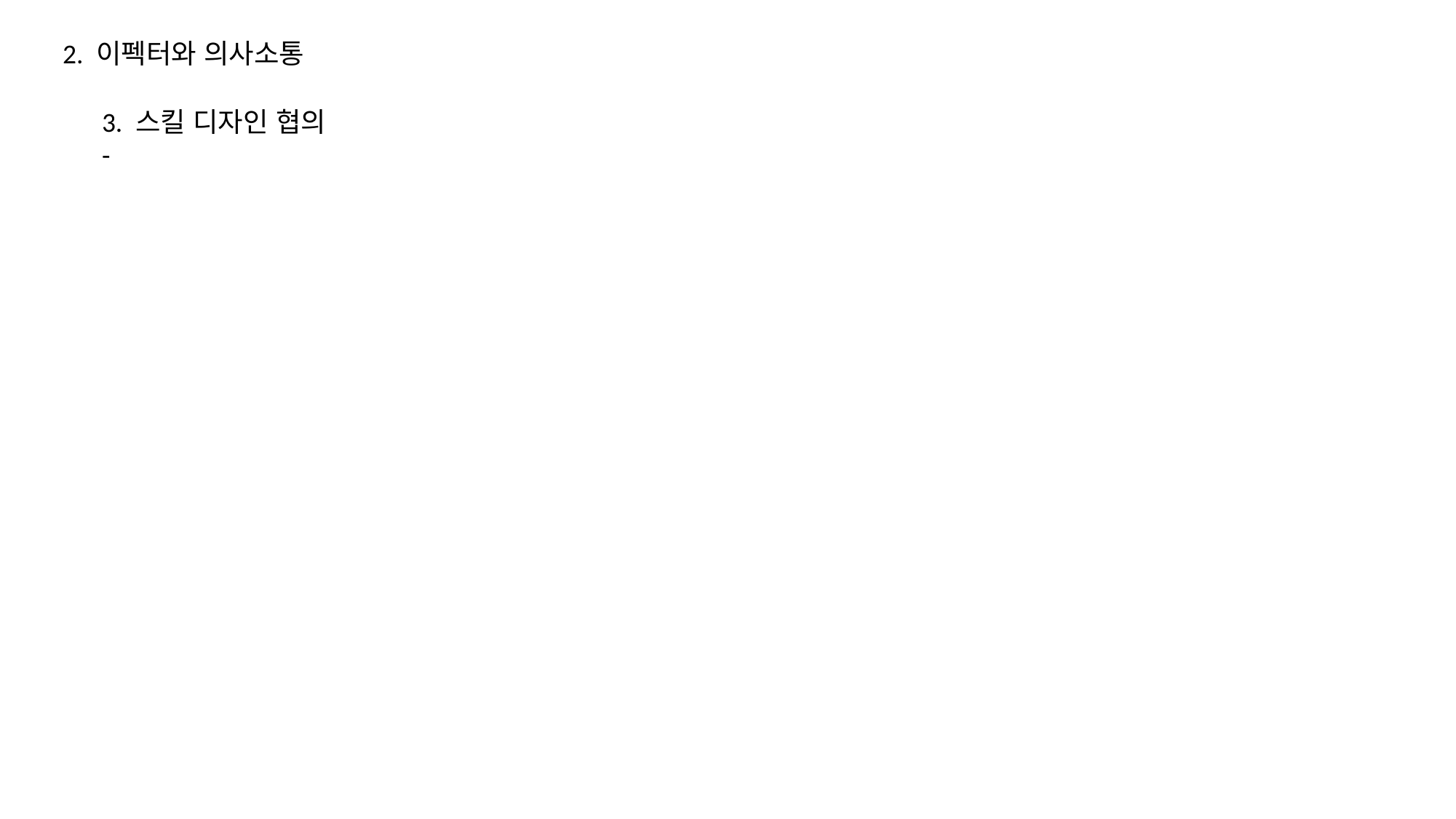

2. 이펙터와 의사소통
3. 스킬 디자인 협의
-